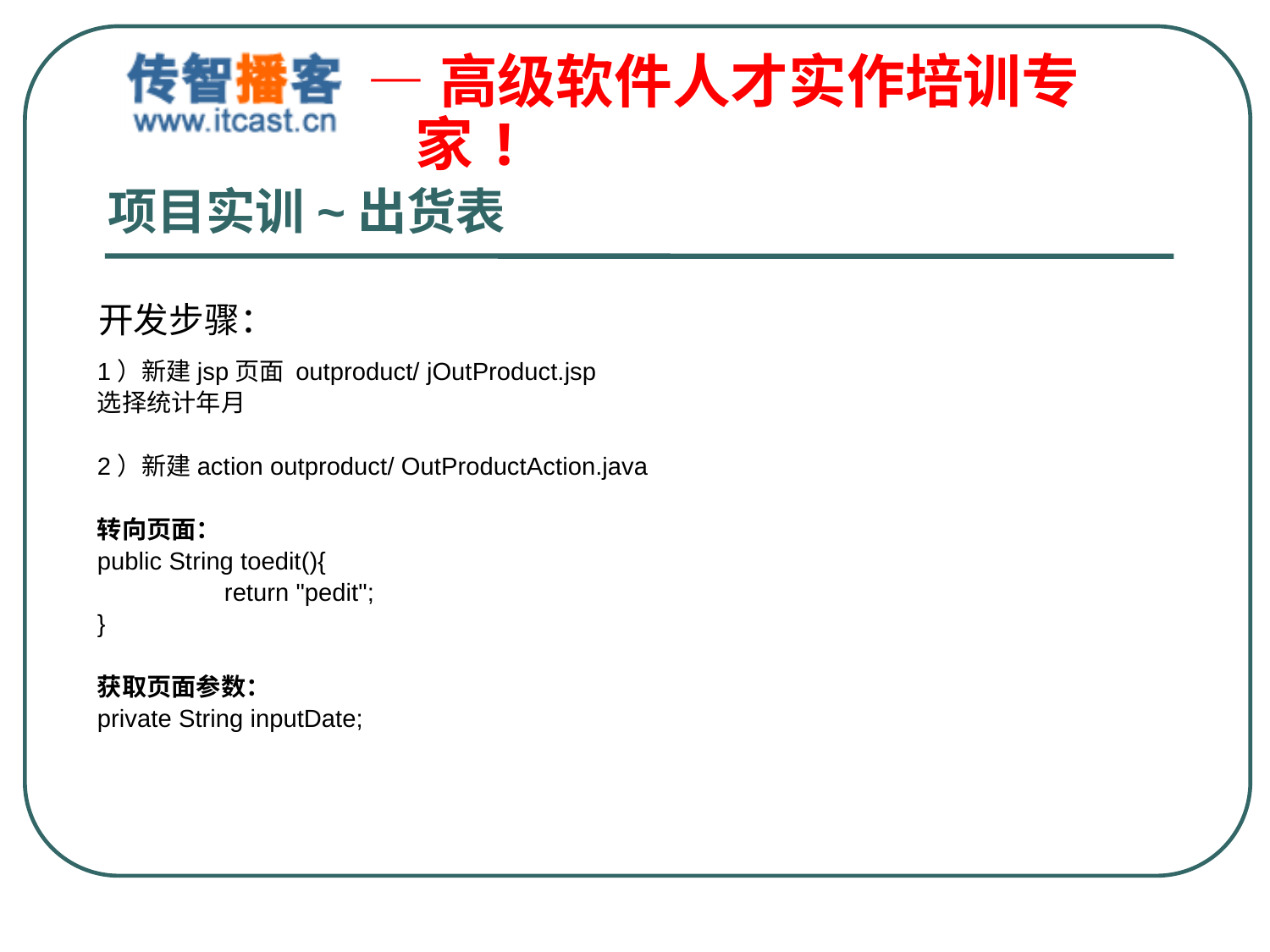

# 项目实训~出货表
开发步骤：
1）新建jsp页面 outproduct/ jOutProduct.jsp
选择统计年月

2）新建action outproduct/ OutProductAction.java

转向页面：
public String toedit(){
	return "pedit";
}

获取页面参数：
private String inputDate;